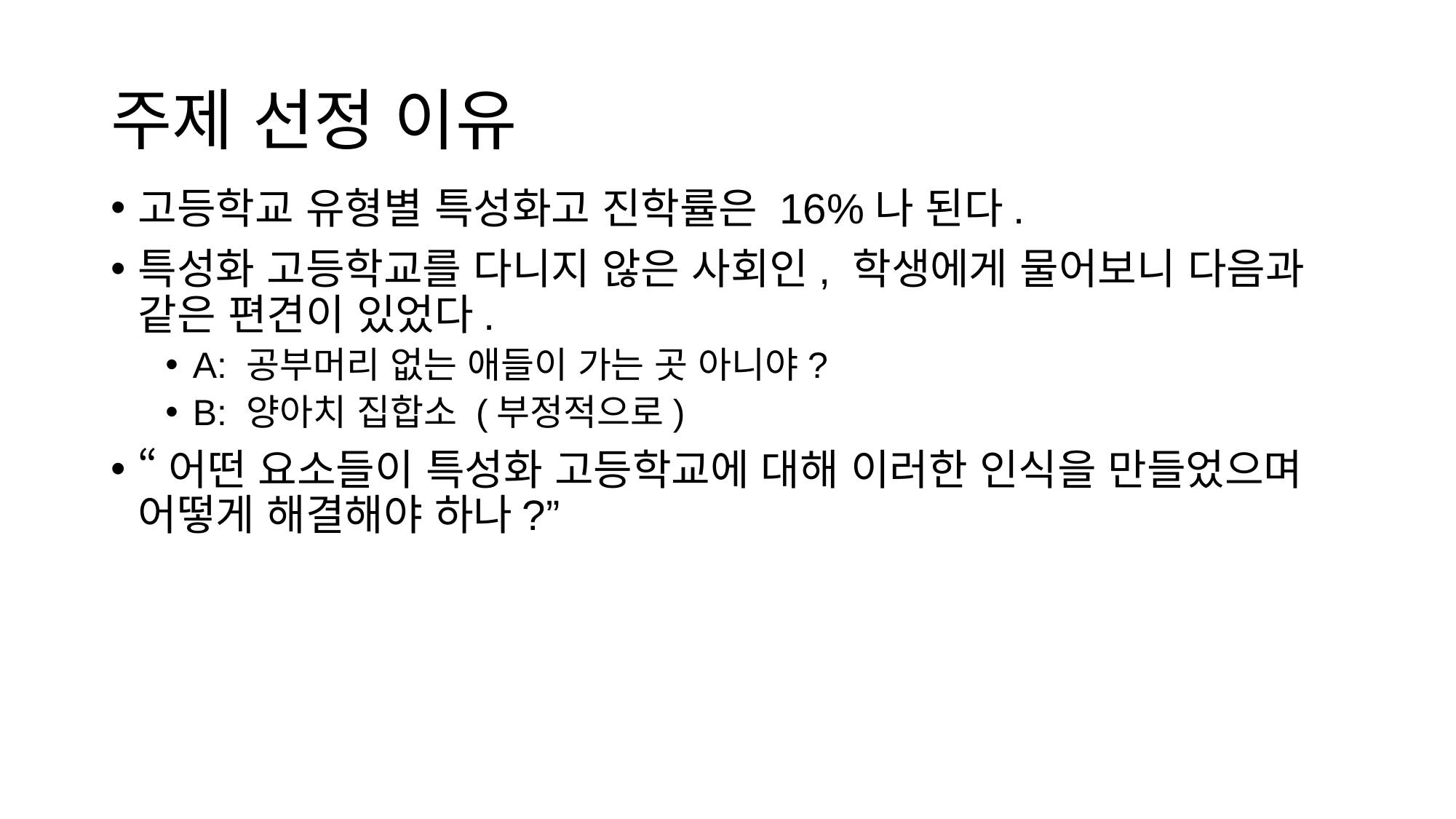

# 주제 선정 이유
고등학교 유형별 특성화고 진학률은 16%나 된다.
특성화 고등학교를 다니지 않은 사회인, 학생에게 물어보니 다음과 같은 편견이 있었다.
A: 공부머리 없는 애들이 가는 곳 아니야?
B: 양아치 집합소 (부정적으로)
“어떤 요소들이 특성화 고등학교에 대해 이러한 인식을 만들었으며 어떻게 해결해야 하나?”